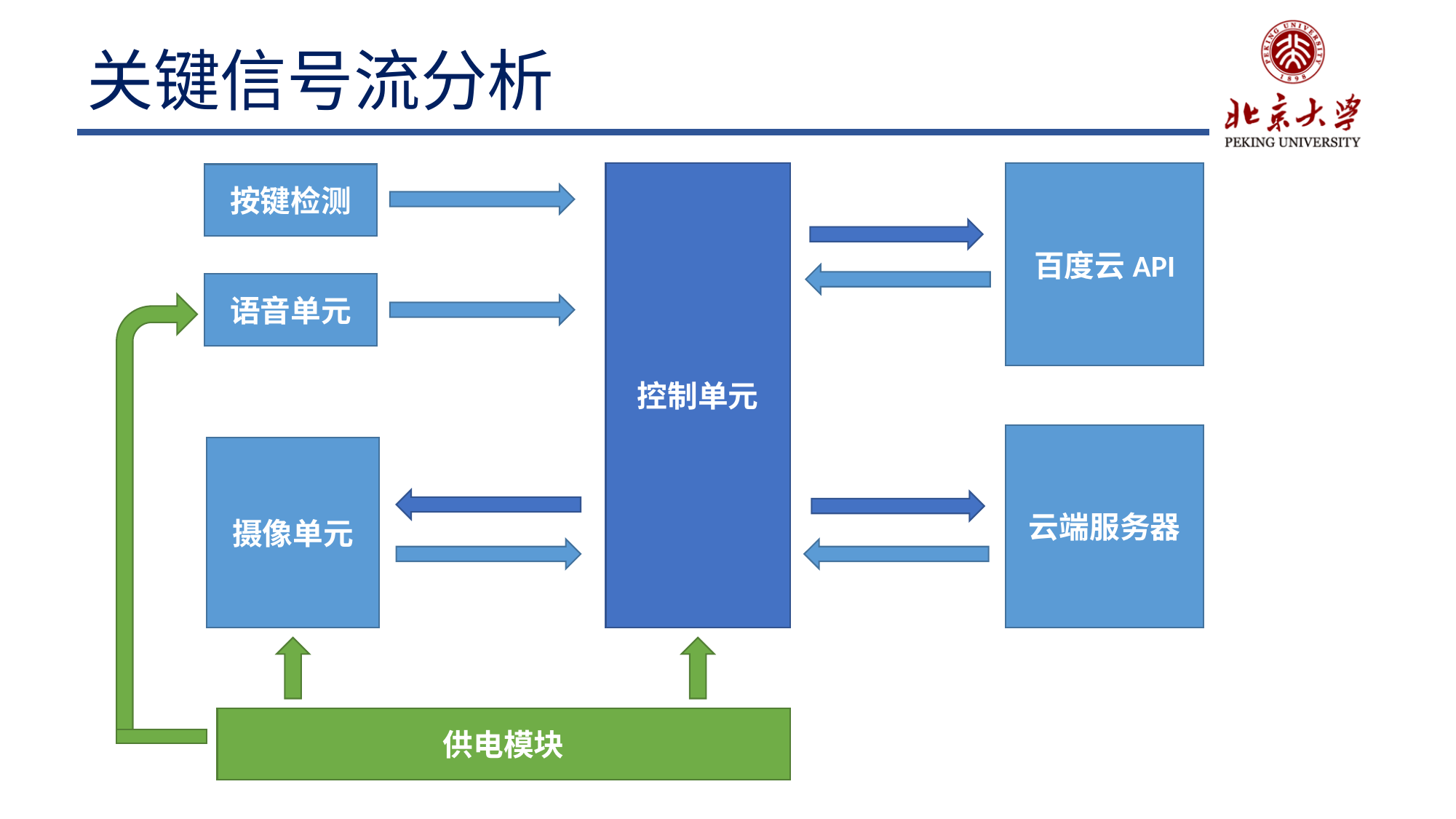

# 关键信号流分析
控制单元
百度云API
按键检测

语音单元

云端服务器
摄像单元

供电模块